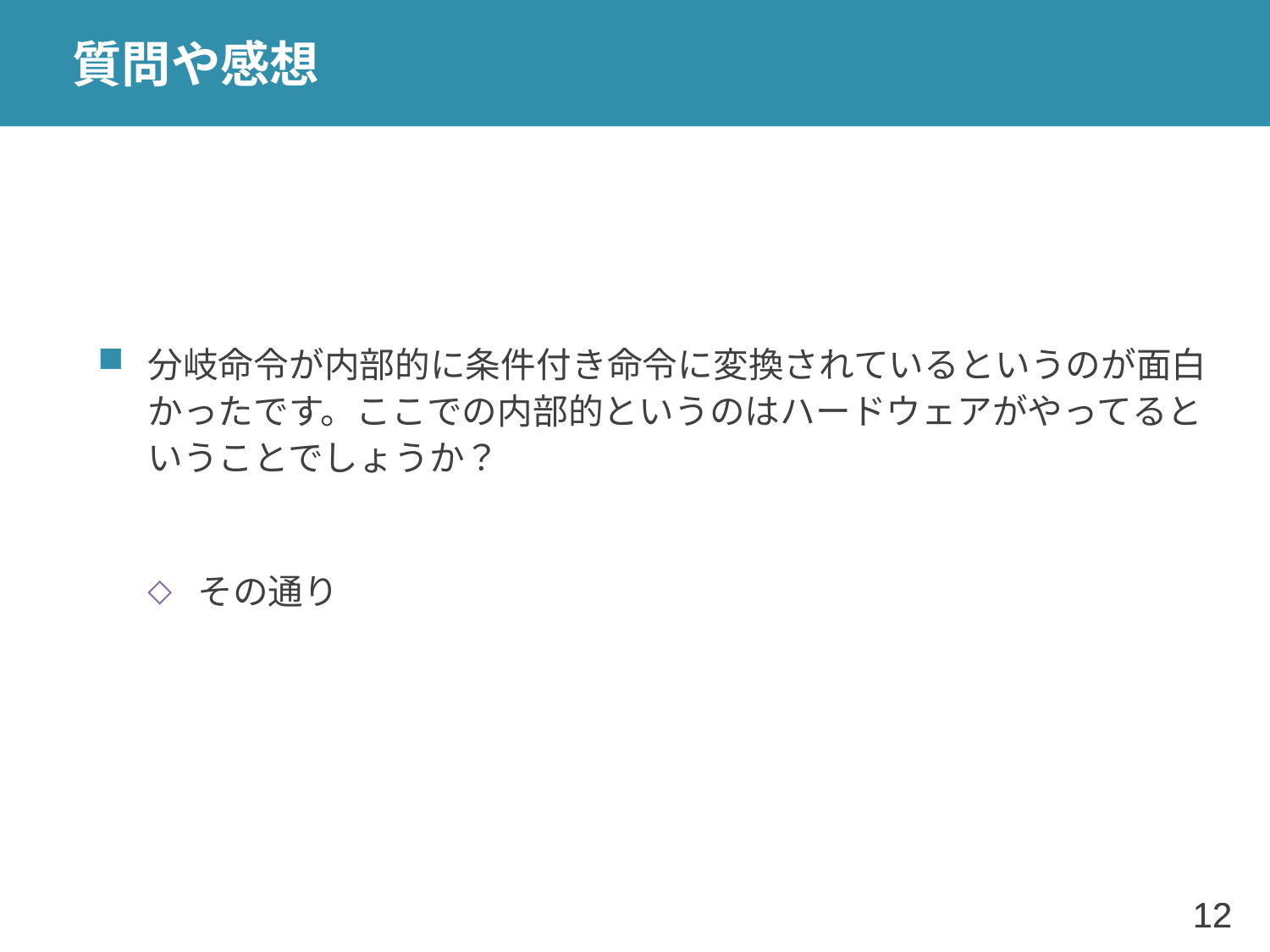

# 質問や感想
分岐命令が内部的に条件付き命令に変換されているというのが面白かったです。ここでの内部的というのはハードウェアがやってるということでしょうか？

その通り